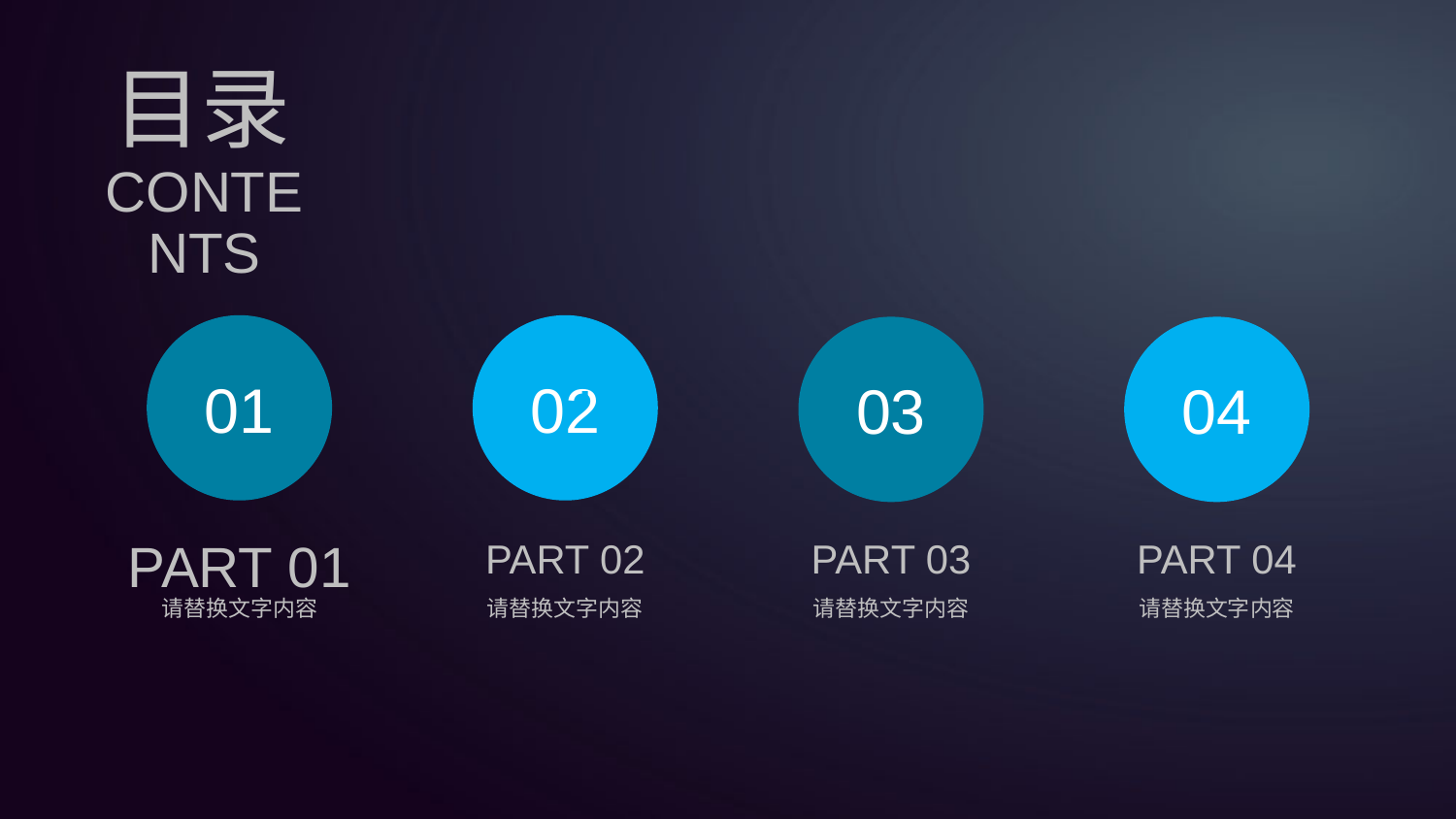

目录
CONTENTS
01
02

03
04
PART 01
PART 02
PART 03
PART 04
请替换文字内容
请替换文字内容
请替换文字内容
请替换文字内容